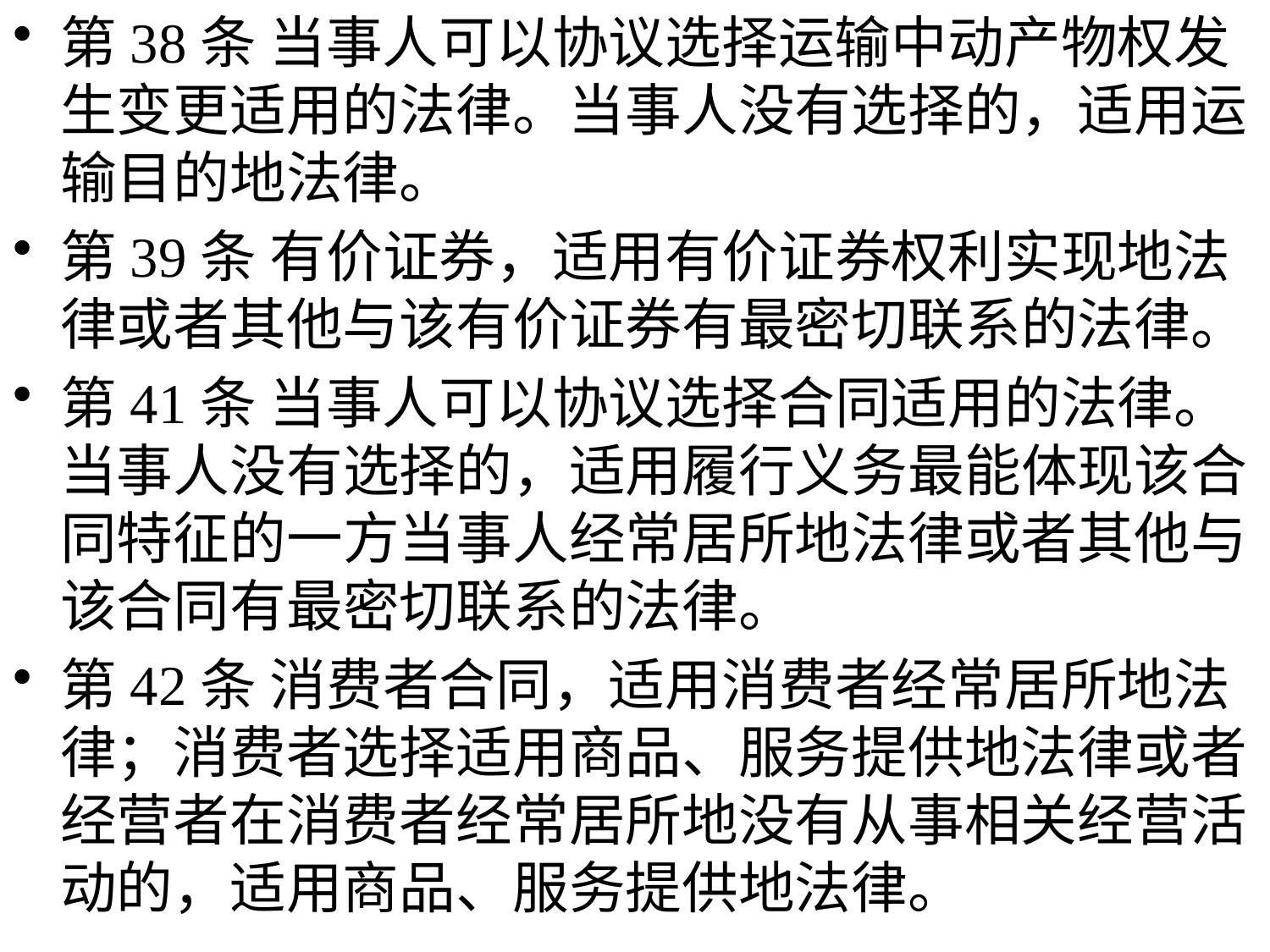

第38条 当事人可以协议选择运输中动产物权发生变更适用的法律。当事人没有选择的，适用运输目的地法律。
第39条 有价证券，适用有价证券权利实现地法律或者其他与该有价证券有最密切联系的法律。
第41条 当事人可以协议选择合同适用的法律。当事人没有选择的，适用履行义务最能体现该合同特征的一方当事人经常居所地法律或者其他与该合同有最密切联系的法律。
第42条 消费者合同，适用消费者经常居所地法律；消费者选择适用商品、服务提供地法律或者经营者在消费者经常居所地没有从事相关经营活动的，适用商品、服务提供地法律。